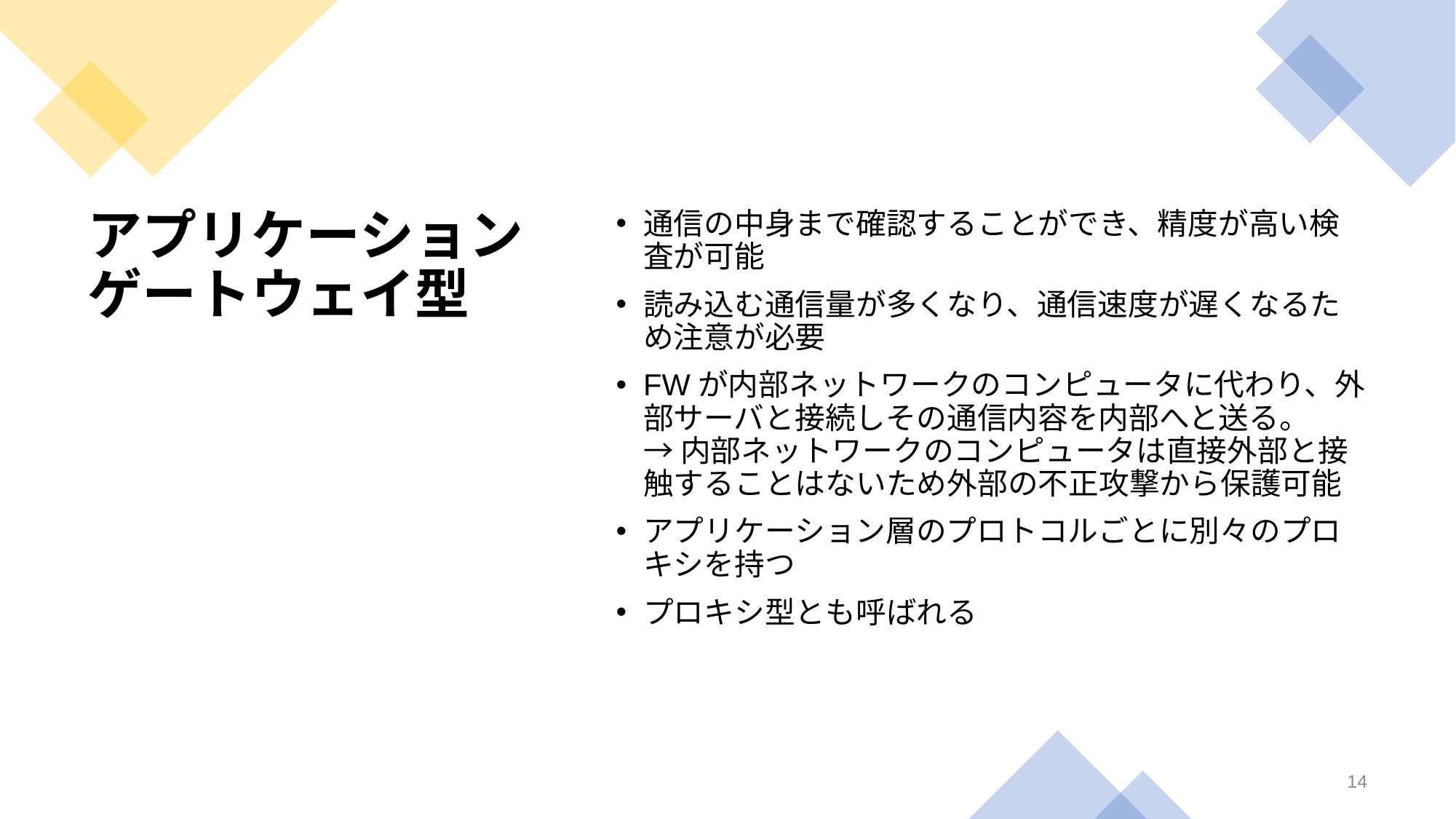

通信の中身まで確認することができ、精度が高い検査が可能
読み込む通信量が多くなり、通信速度が遅くなるため注意が必要
FWが内部ネットワークのコンピュータに代わり、外部サーバと接続しその通信内容を内部へと送る。
→ 内部ネットワークのコンピュータは直接外部と接触することはないため外部の不正攻撃から保護可能
アプリケーション層のプロトコルごとに別々のプロキシを持つ
プロキシ型とも呼ばれる
# アプリケーション ゲートウェイ型

14